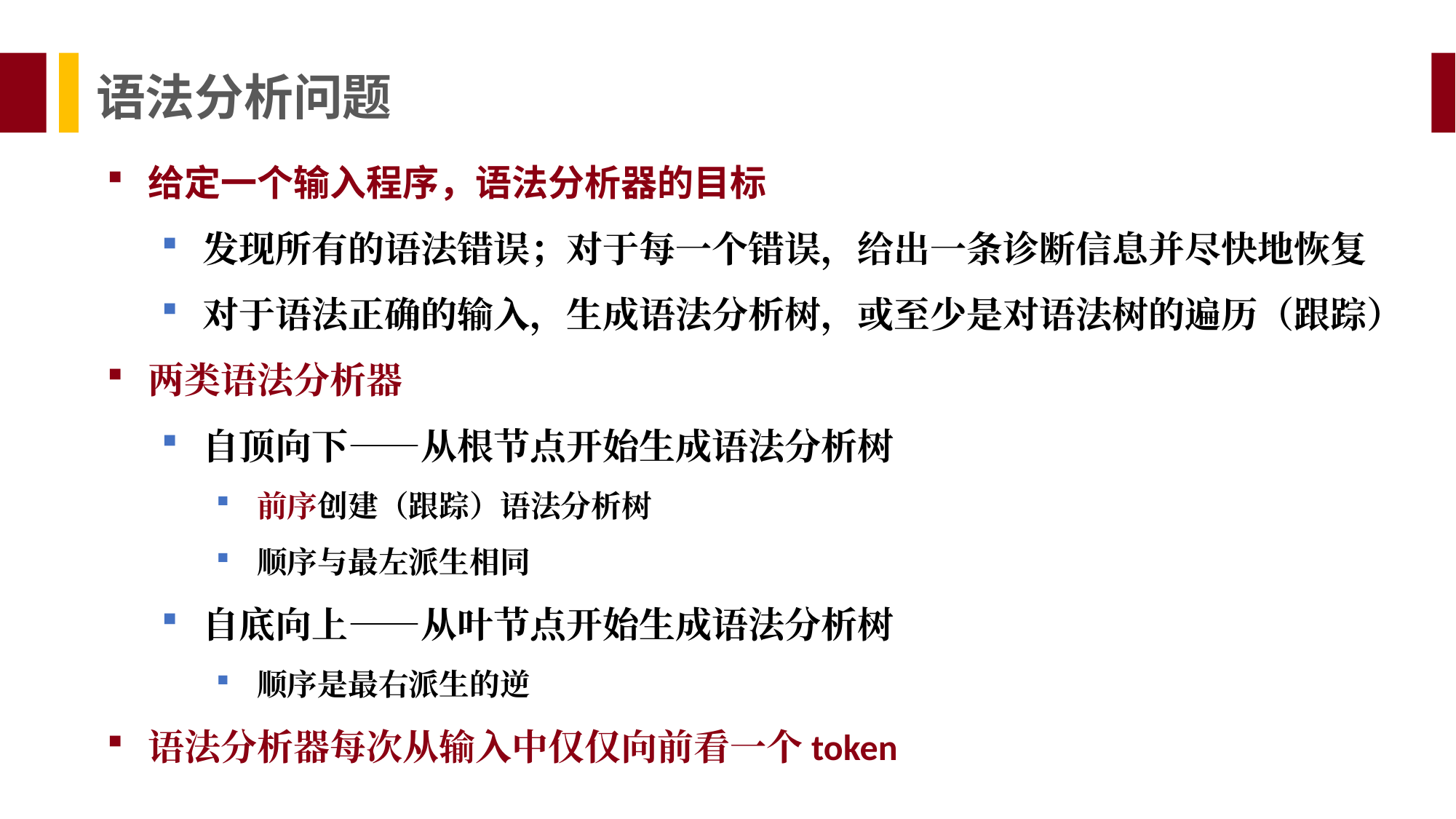

语法分析问题
给定一个输入程序，语法分析器的目标
发现所有的语法错误；对于每一个错误，给出一条诊断信息并尽快地恢复
对于语法正确的输入，生成语法分析树，或至少是对语法树的遍历（跟踪）
两类语法分析器
自顶向下——从根节点开始生成语法分析树
前序创建（跟踪）语法分析树
顺序与最左派生相同
自底向上——从叶节点开始生成语法分析树
顺序是最右派生的逆
语法分析器每次从输入中仅仅向前看一个token